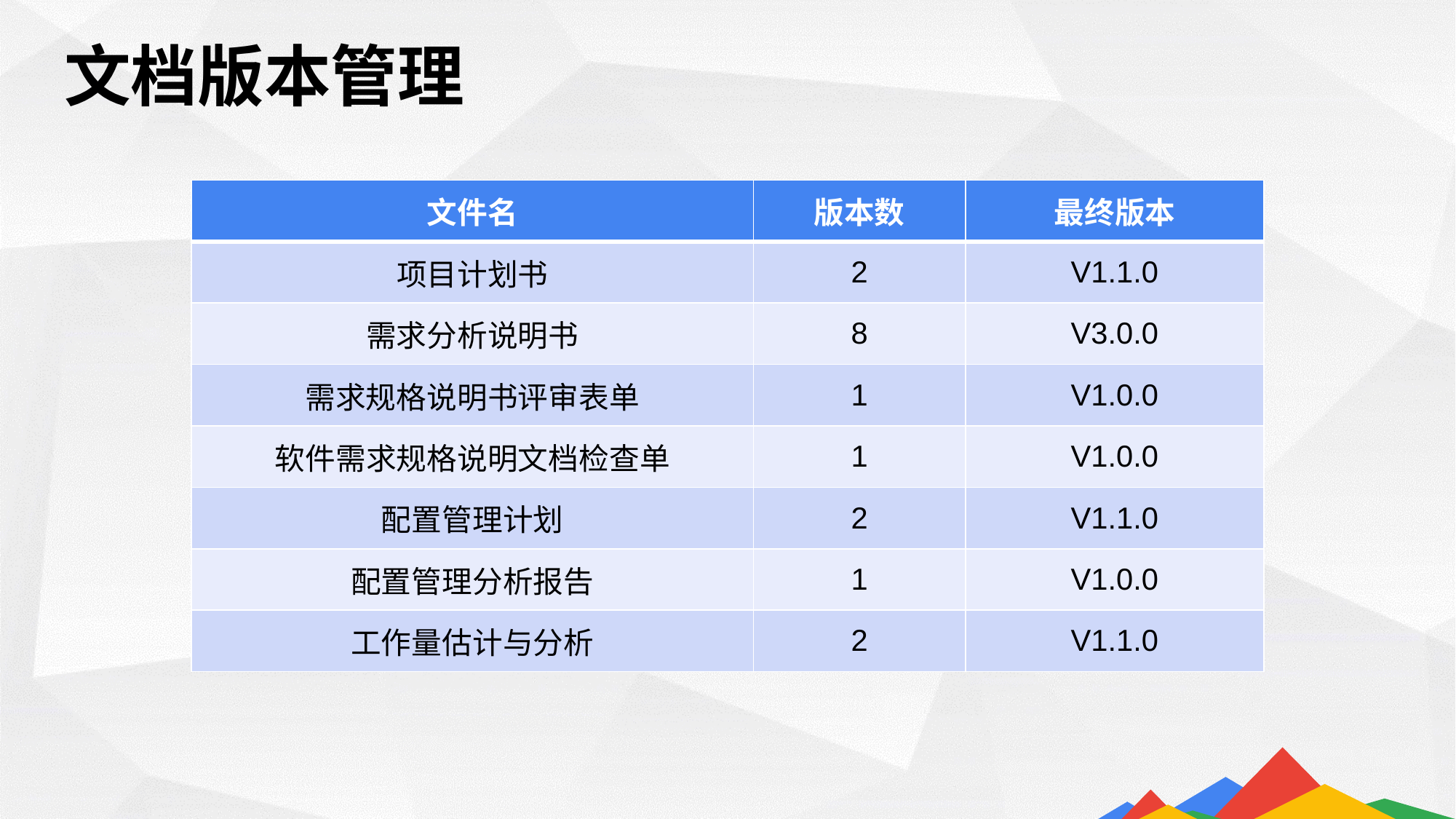

文档版本管理
| 文件名 | 版本数 | 最终版本 |
| --- | --- | --- |
| 项目计划书 | 2 | V1.1.0 |
| 需求分析说明书 | 8 | V3.0.0 |
| 需求规格说明书评审表单 | 1 | V1.0.0 |
| 软件需求规格说明文档检查单 | 1 | V1.0.0 |
| 配置管理计划 | 2 | V1.1.0 |
| 配置管理分析报告 | 1 | V1.0.0 |
| 工作量估计与分析 | 2 | V1.1.0 |